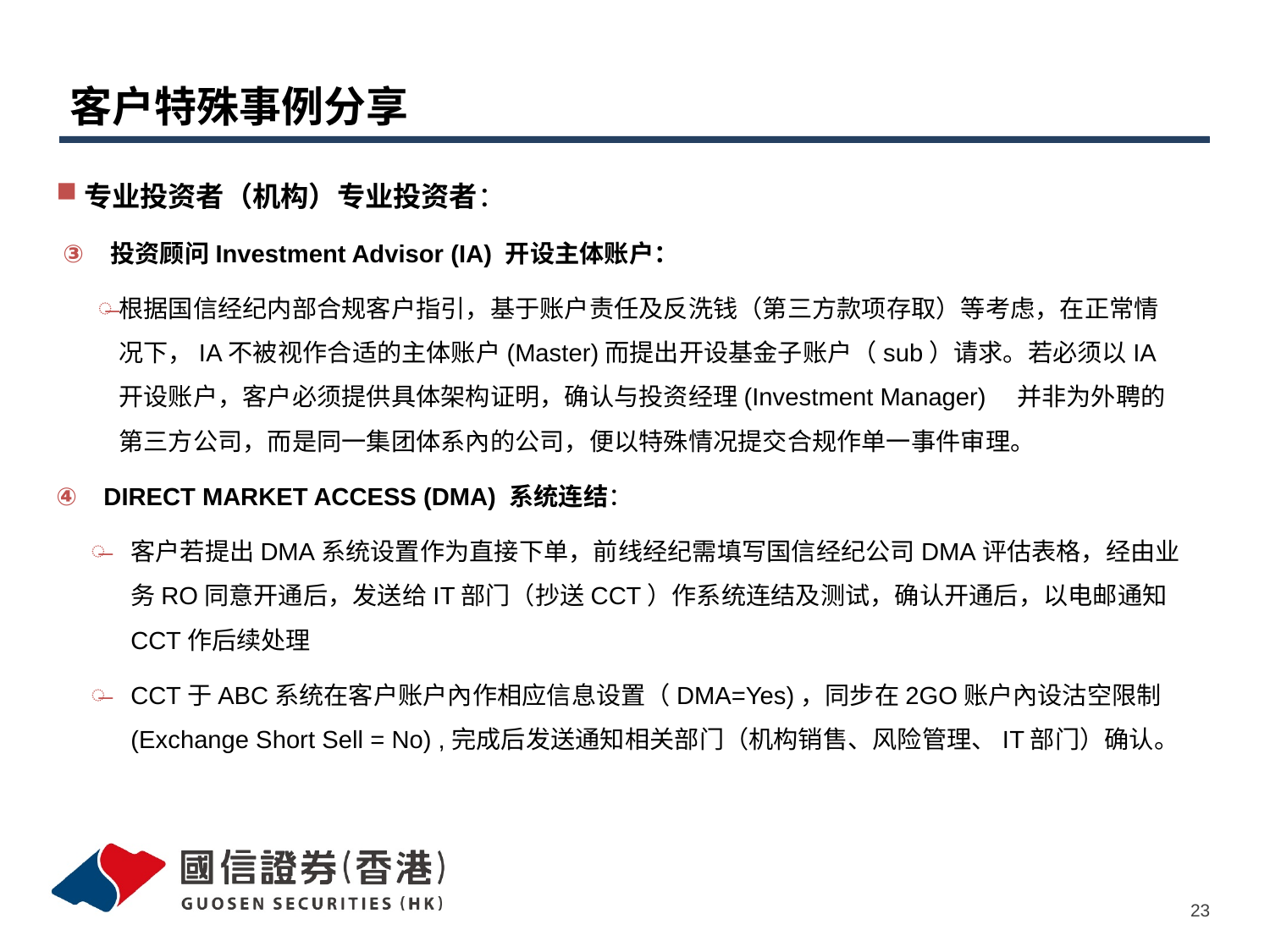

# 客户特殊事例分享
专业投资者（机构）专业投资者：
投资顾问Investment Advisor (IA) 开设主体账户：
根据国信经纪内部合规客户指引，基于账户责任及反洗钱（第三方款项存取）等考虑，在正常情况下，IA不被视作合适的主体账户(Master)而提出开设基金子账户（sub）请求。若必须以IA开设账户，客户必须提供具体架构证明，确认与投资经理(Investment Manager)　并非为外聘的第三方公司，而是同一集团体系內的公司，便以特殊情况提交合规作单一事件审理。
DIRECT MARKET ACCESS (DMA) 系统连结：
客户若提出DMA系统设置作为直接下单，前线经纪需填写国信经纪公司DMA评估表格，经由业务RO同意开通后，发送给IT部门（抄送CCT）作系统连结及测试，确认开通后，以电邮通知CCT作后续处理
CCT于ABC系统在客户账户內作相应信息设置（DMA=Yes)，同步在2GO账户內设沽空限制(Exchange Short Sell = No) ,完成后发送通知相关部门（机构销售、风险管理、IT部门）确认。